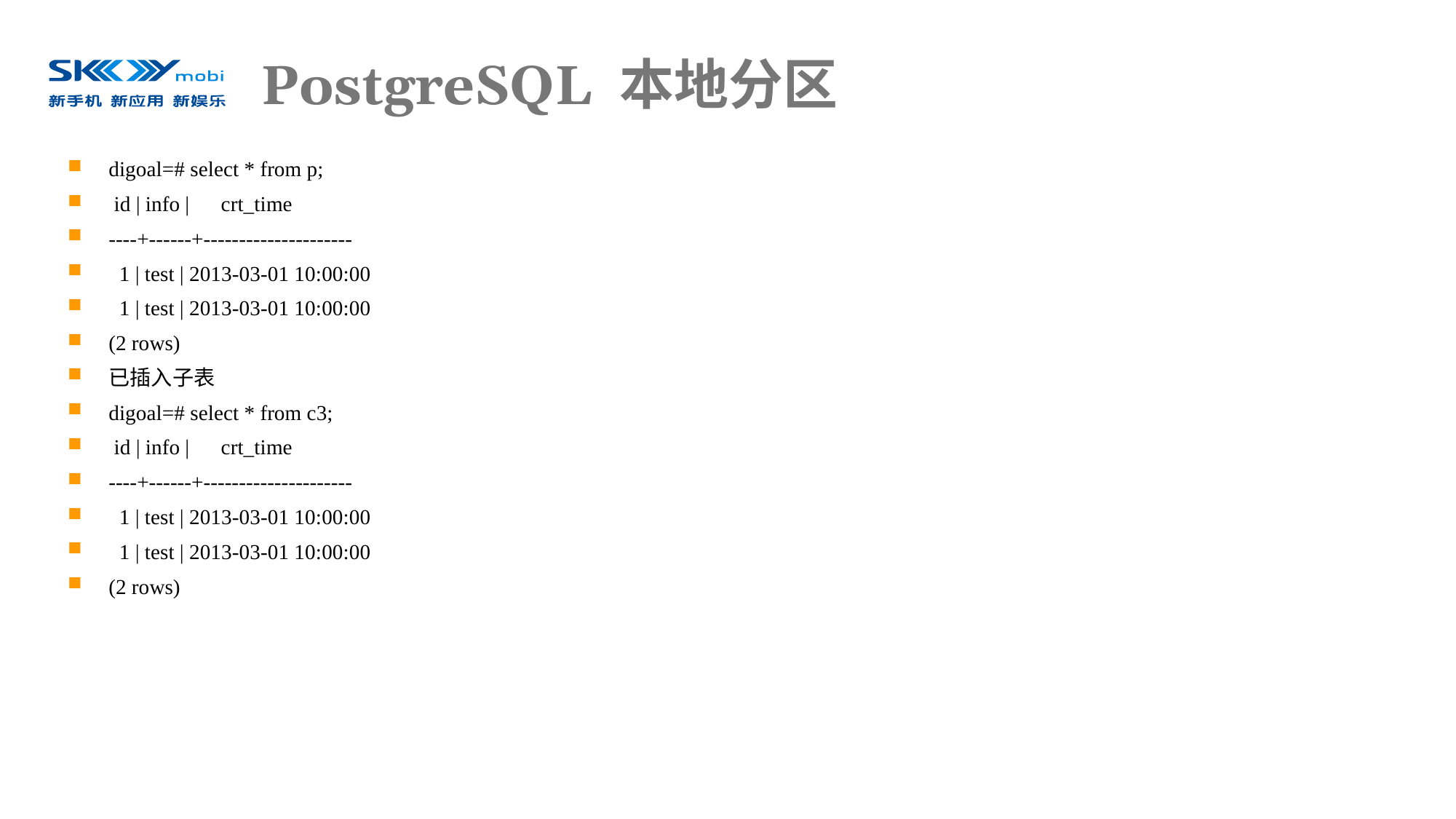

# PostgreSQL 本地分区
digoal=# select * from p;
 id | info |      crt_time
----+------+---------------------
  1 | test | 2013-03-01 10:00:00
  1 | test | 2013-03-01 10:00:00
(2 rows)
已插入子表
digoal=# select * from c3;
 id | info |      crt_time
----+------+---------------------
  1 | test | 2013-03-01 10:00:00
  1 | test | 2013-03-01 10:00:00
(2 rows)